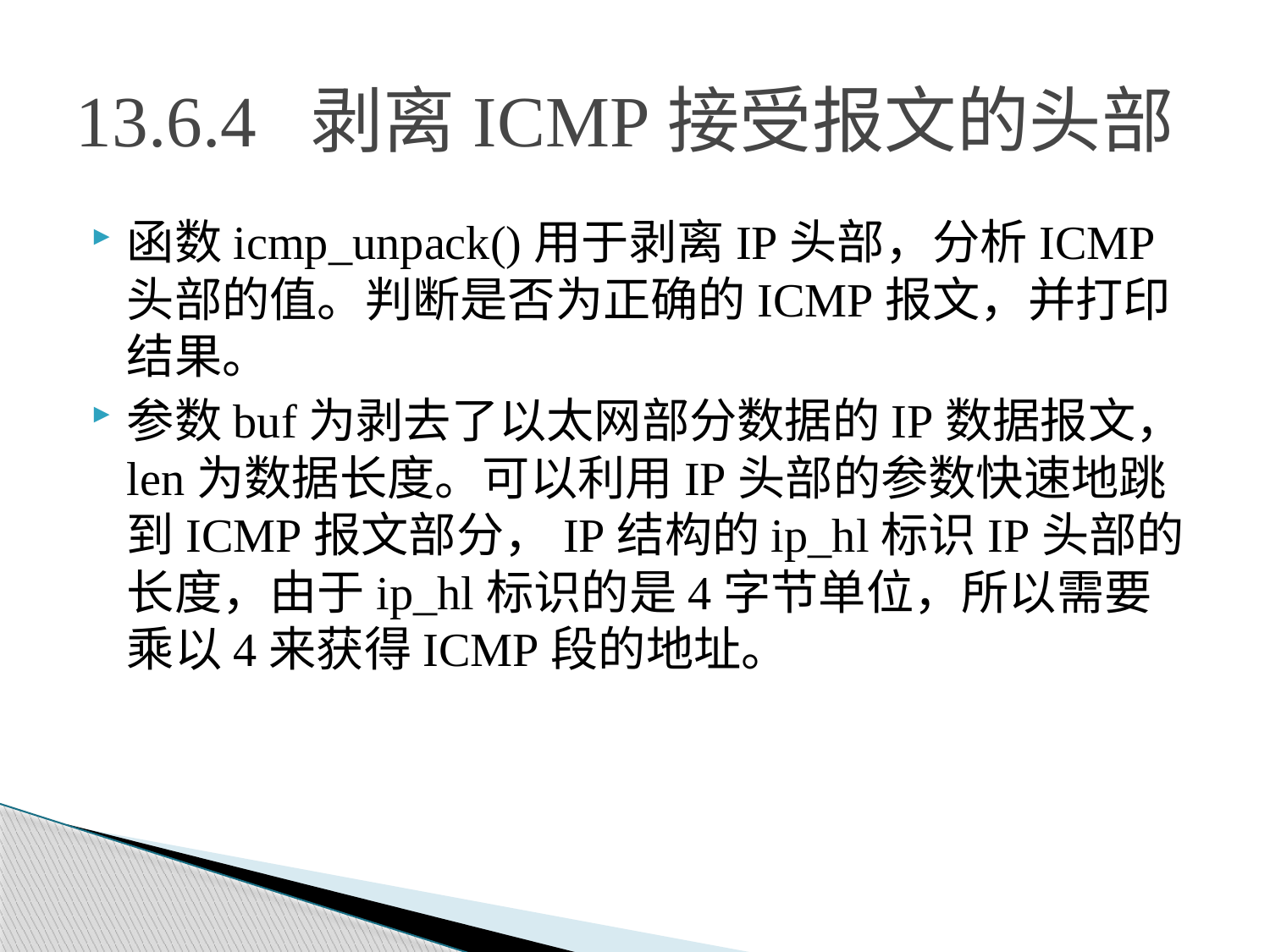

# 13.6.4  剥离ICMP接受报文的头部
函数icmp_unpack()用于剥离IP头部，分析ICMP头部的值。判断是否为正确的ICMP报文，并打印结果。
参数buf为剥去了以太网部分数据的IP数据报文，len为数据长度。可以利用IP头部的参数快速地跳到ICMP报文部分，IP结构的ip_hl标识IP头部的长度，由于ip_hl标识的是4字节单位，所以需要乘以4来获得ICMP段的地址。